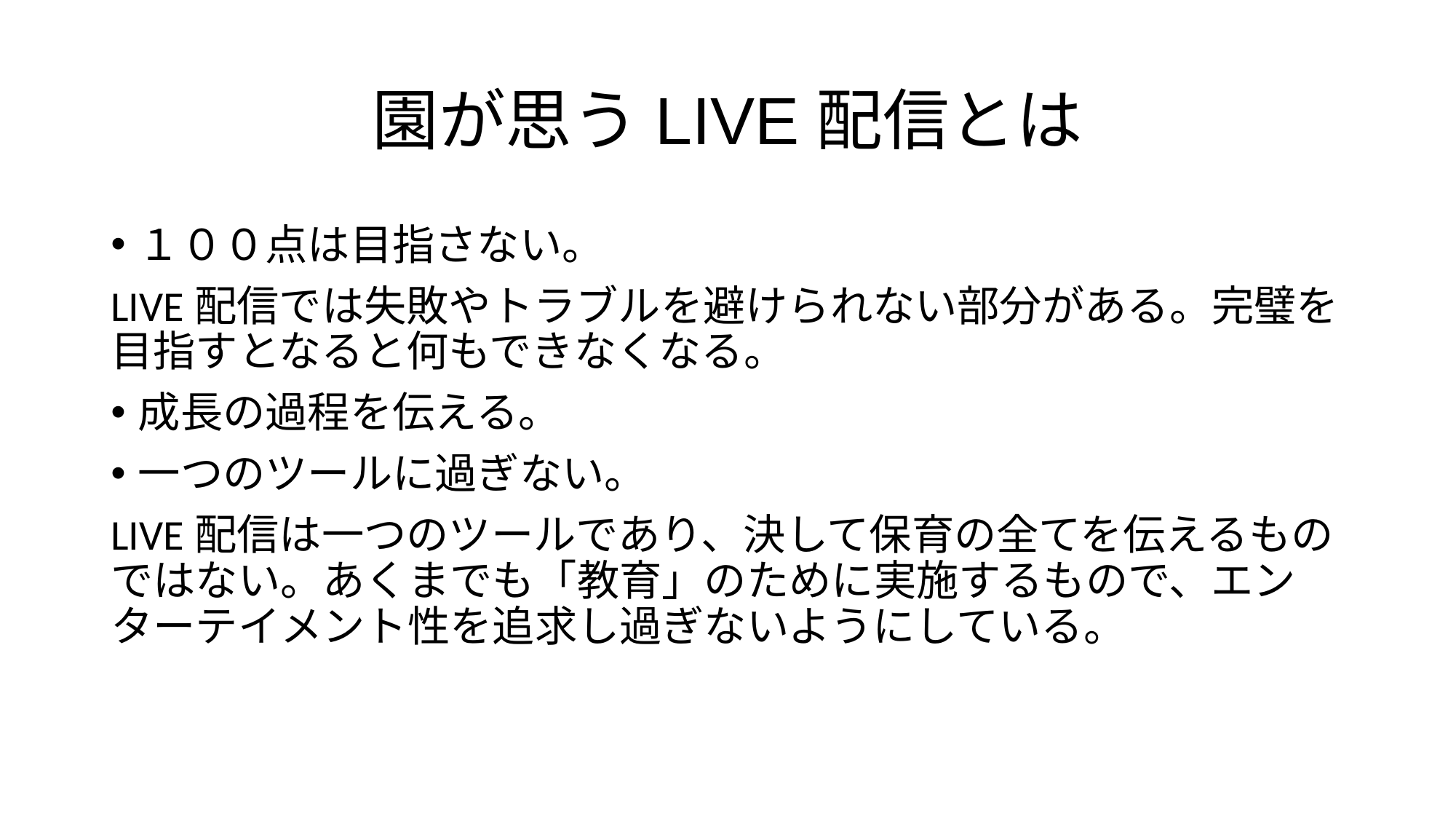

# 園が思うLIVE配信とは
１００点は目指さない。
LIVE配信では失敗やトラブルを避けられない部分がある。完璧を目指すとなると何もできなくなる。
成長の過程を伝える。
一つのツールに過ぎない。
LIVE配信は一つのツールであり、決して保育の全てを伝えるものではない。あくまでも「教育」のために実施するもので、エンターテイメント性を追求し過ぎないようにしている。